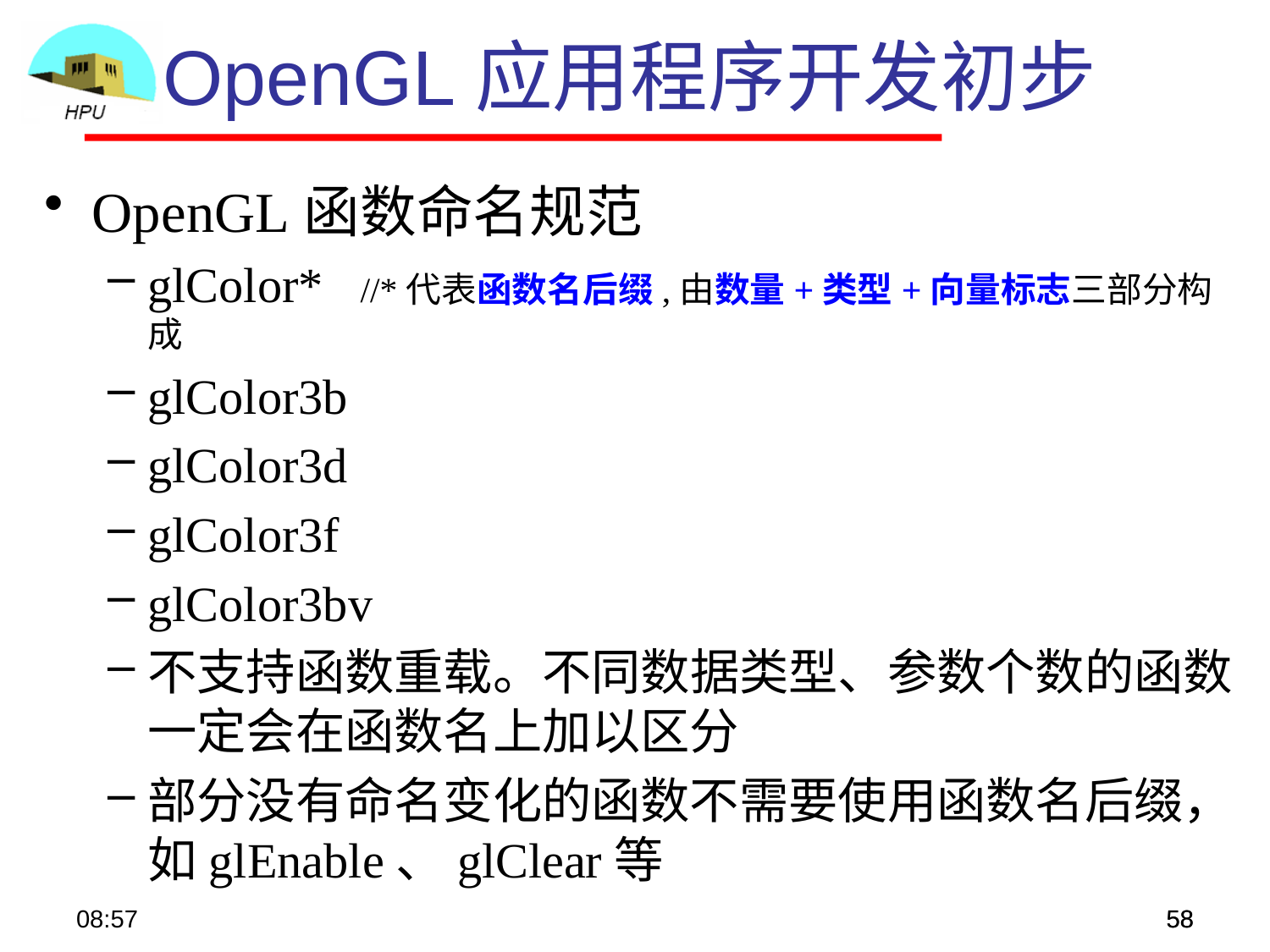

OpenGL应用程序开发初步
OpenGL函数命名规范
glColor*   //*代表函数名后缀,由数量+类型+向量标志三部分构成
glColor3b
glColor3d
glColor3f
glColor3bv
不支持函数重载。不同数据类型、参数个数的函数一定会在函数名上加以区分
部分没有命名变化的函数不需要使用函数名后缀，如glEnable、glClear等
08:57
58
58